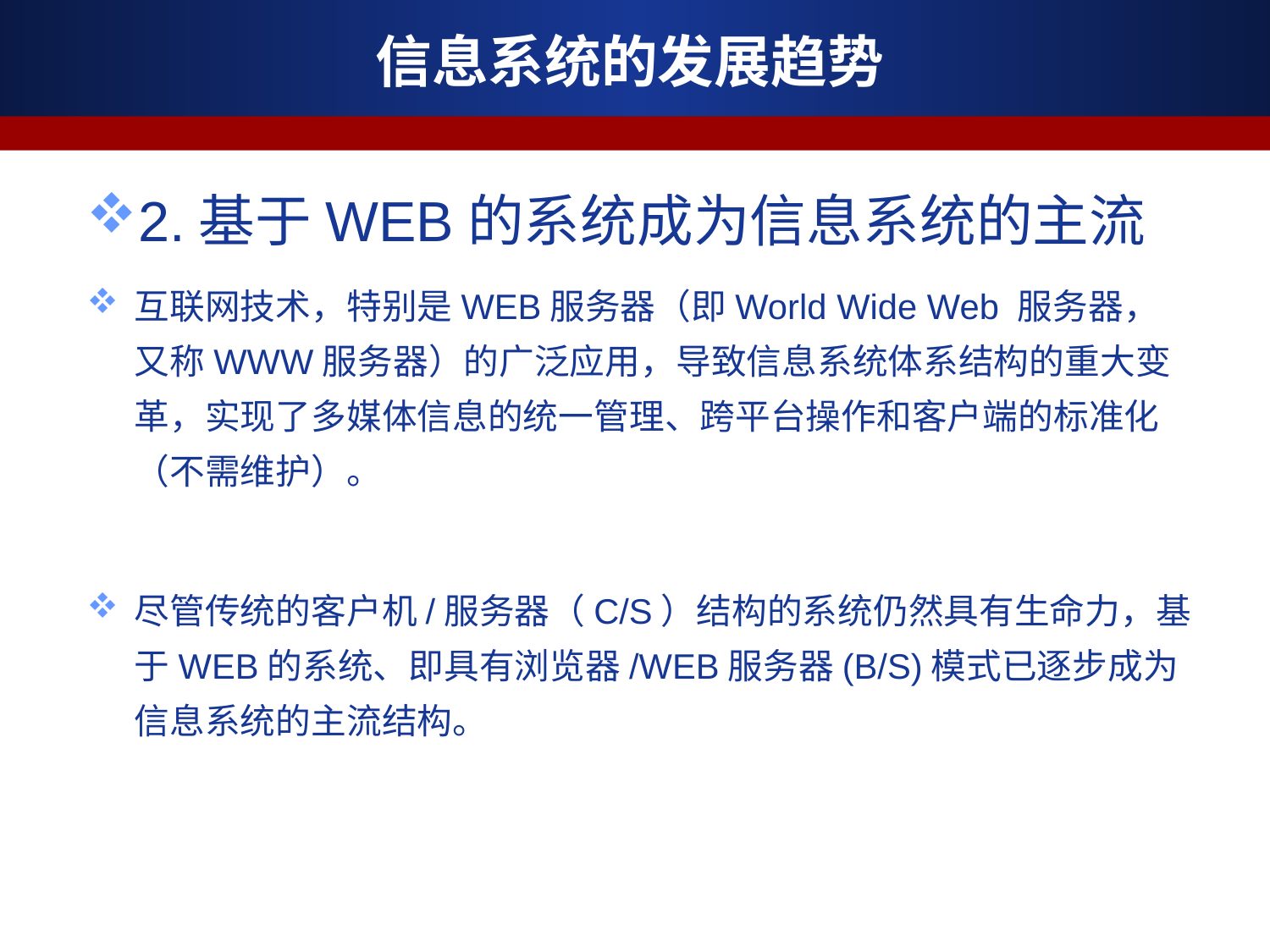

# 信息系统的发展趋势
2.基于WEB的系统成为信息系统的主流
互联网技术，特别是WEB服务器（即World Wide Web 服务器， 又称WWW服务器）的广泛应用，导致信息系统体系结构的重大变革，实现了多媒体信息的统一管理、跨平台操作和客户端的标准化（不需维护）。

尽管传统的客户机/服务器（C/S）结构的系统仍然具有生命力，基于WEB的系统、即具有浏览器/WEB服务器(B/S)模式已逐步成为信息系统的主流结构。